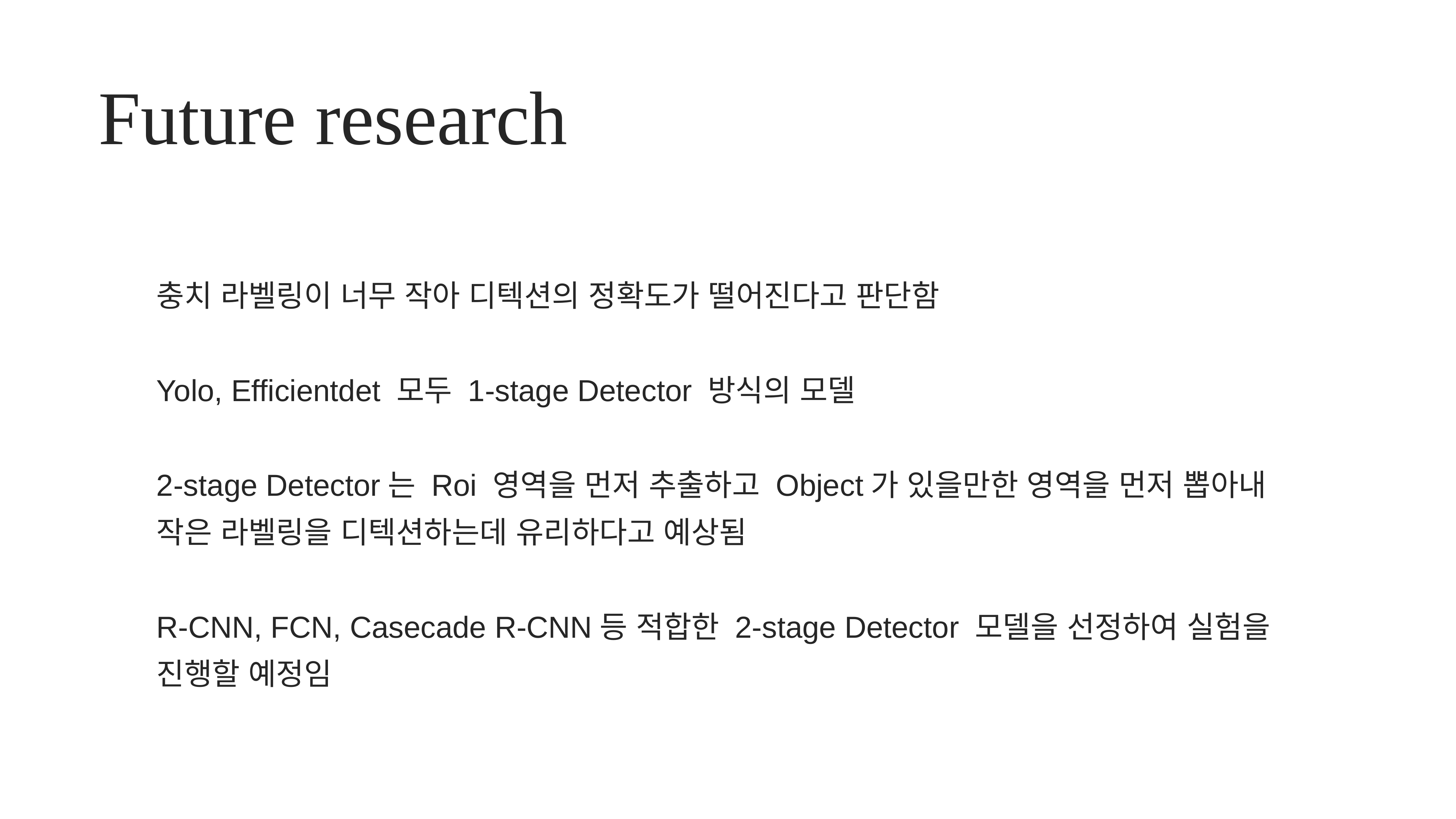

# Future research
충치 라벨링이 너무 작아 디텍션의 정확도가 떨어진다고 판단함

Yolo, Efficientdet 모두 1-stage Detector 방식의 모델

2-stage Detector는 Roi 영역을 먼저 추출하고 Object가 있을만한 영역을 먼저 뽑아내 작은 라벨링을 디텍션하는데 유리하다고 예상됨

R-CNN, FCN, Casecade R-CNN등 적합한 2-stage Detector 모델을 선정하여 실험을 진행할 예정임